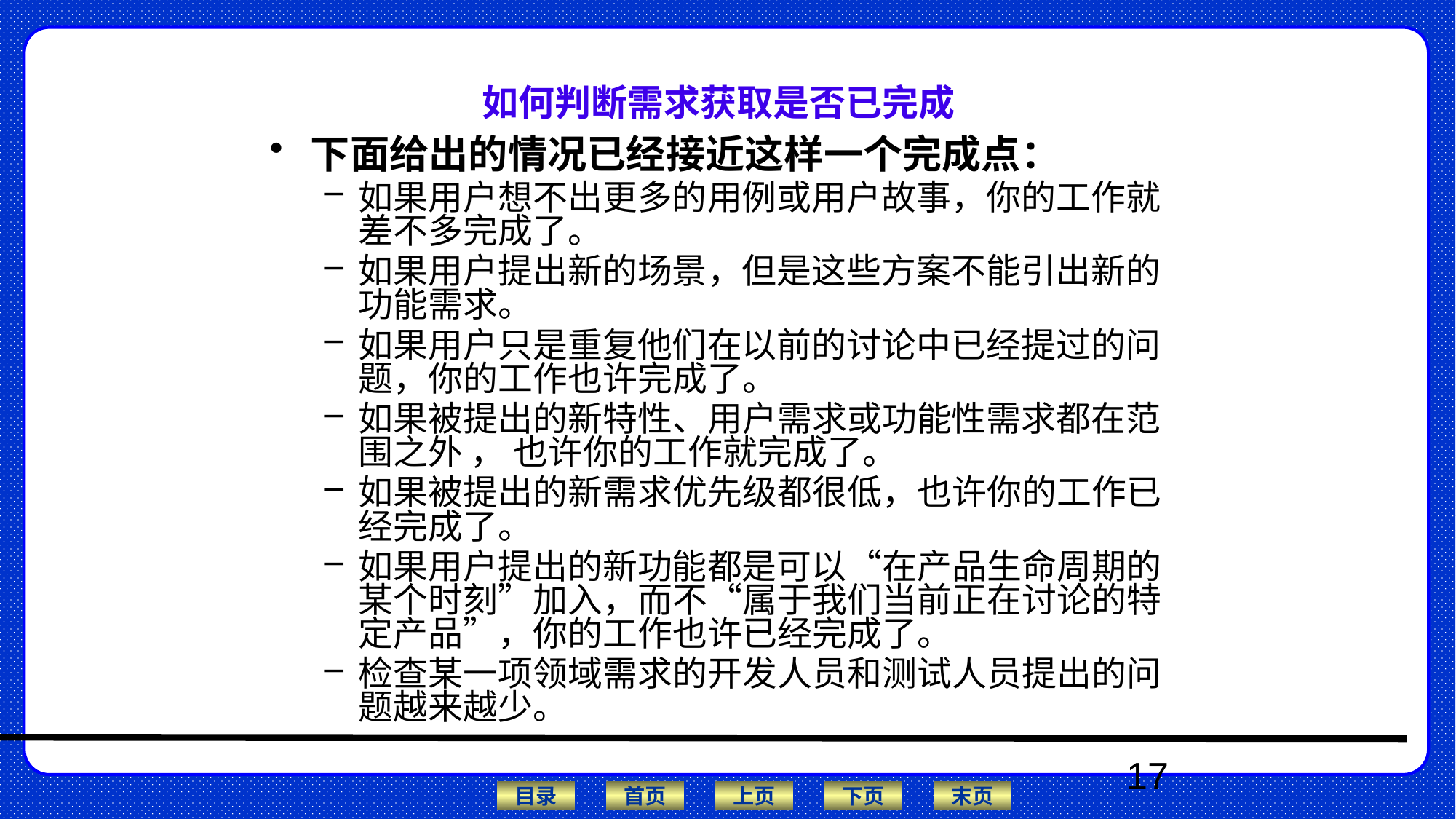

# 如何判断需求获取是否已完成
下面给出的情况已经接近这样一个完成点：
如果用户想不出更多的用例或用户故事，你的工作就差不多完成了。
如果用户提出新的场景，但是这些方案不能引出新的功能需求。
如果用户只是重复他们在以前的讨论中已经提过的问题，你的工作也许完成了。
如果被提出的新特性、用户需求或功能性需求都在范围之外 ， 也许你的工作就完成了。
如果被提出的新需求优先级都很低，也许你的工作已经完成了。
如果用户提出的新功能都是可以“在产品生命周期的某个时刻”加入，而不“属于我们当前正在讨论的特定产品”，你的工作也许已经完成了。
检查某一项领域需求的开发人员和测试人员提出的问题越来越少。
17